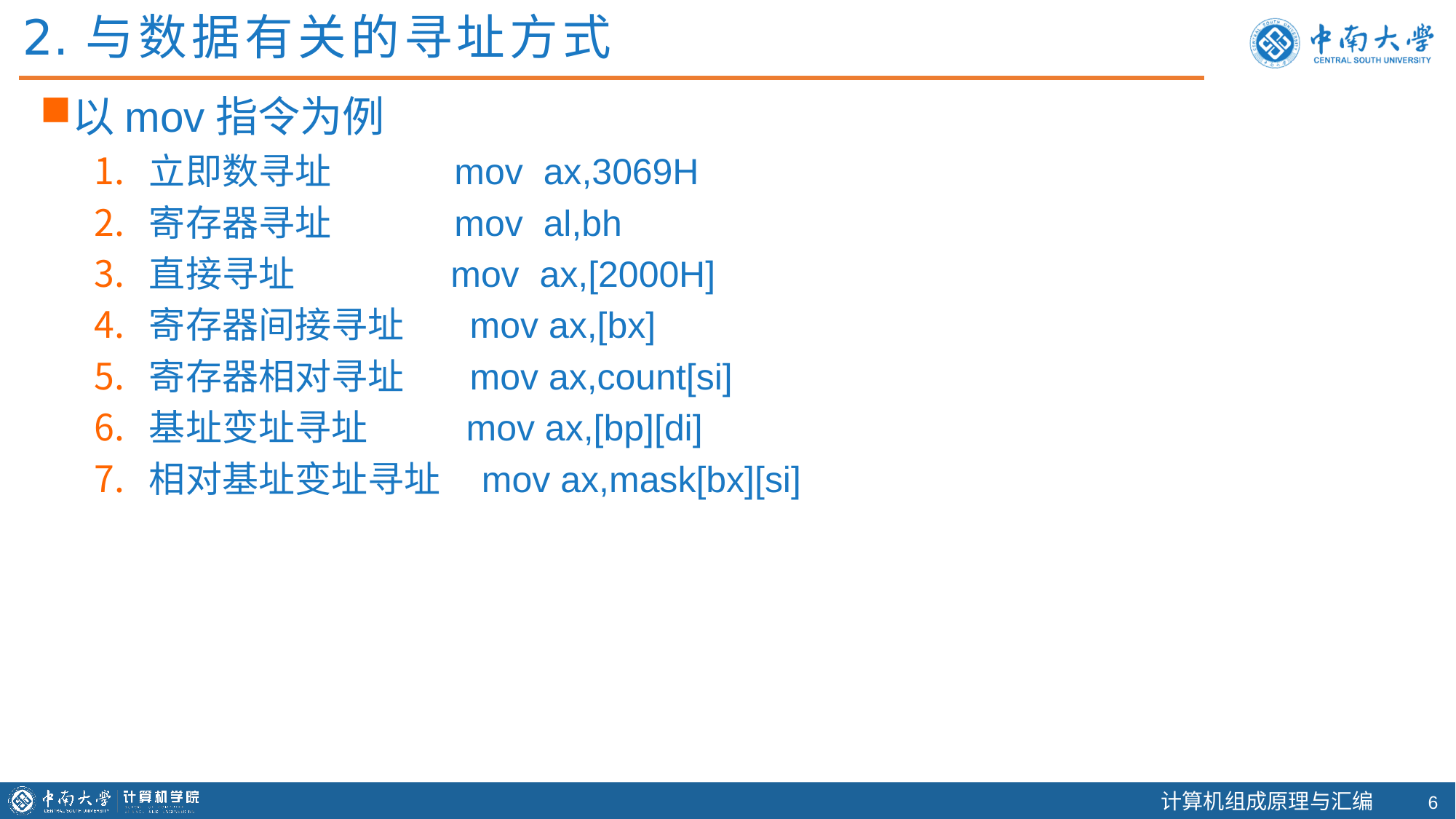

2.与数据有关的寻址方式
以mov指令为例
立即数寻址              mov  ax,3069H
寄存器寻址              mov  al,bh
直接寻址                  mov  ax,[2000H]
寄存器间接寻址       mov ax,[bx]
寄存器相对寻址       mov ax,count[si]
基址变址寻址           mov ax,[bp][di]
相对基址变址寻址    mov ax,mask[bx][si]

6